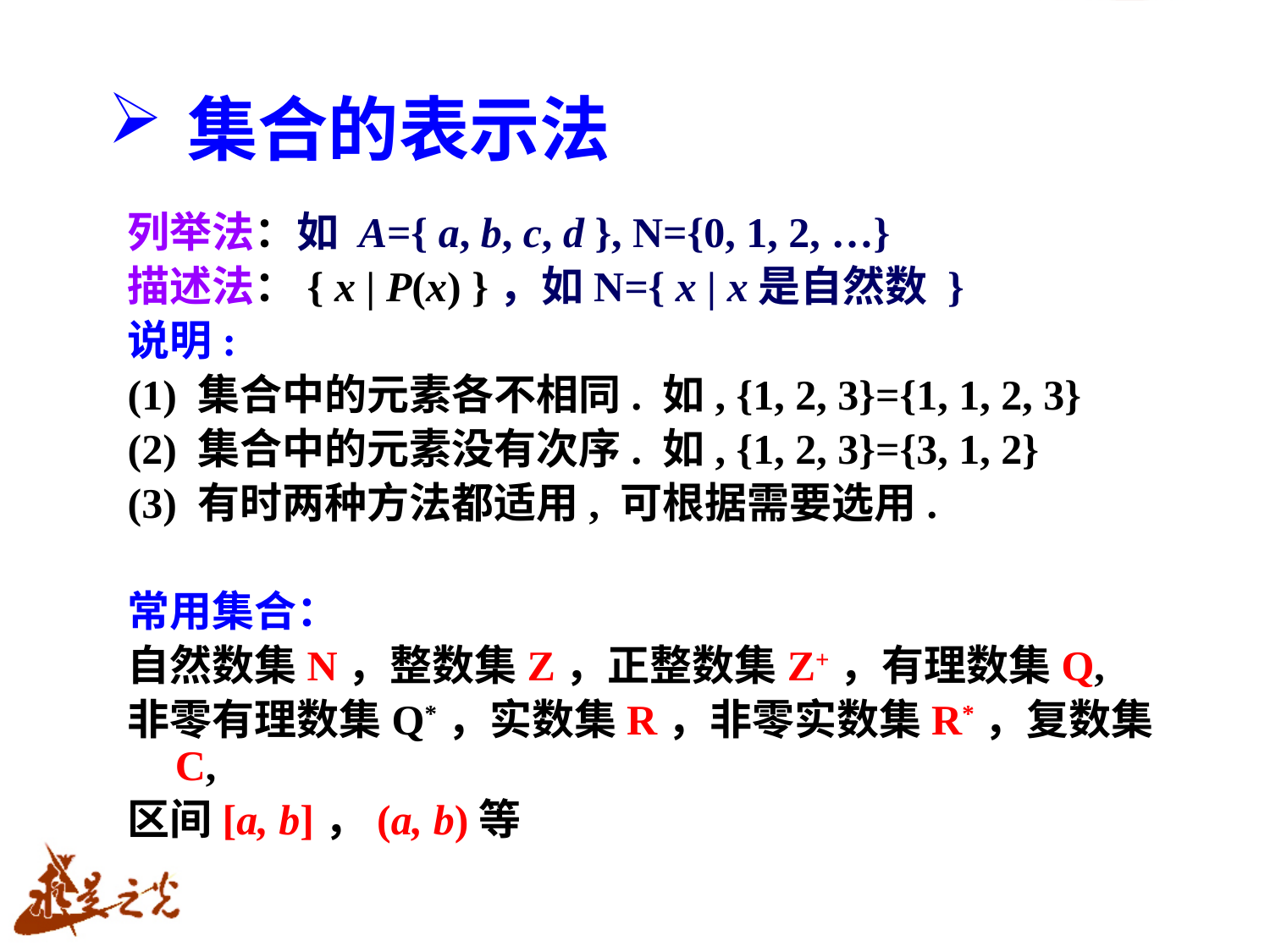

# 集合的表示法
列举法：如 A={ a, b, c, d }, N={0, 1, 2, …}
描述法：{ x | P(x) }，如N={ x | x是自然数 }
说明:
(1) 集合中的元素各不相同. 如, {1, 2, 3}={1, 1, 2, 3}
(2) 集合中的元素没有次序. 如, {1, 2, 3}={3, 1, 2}
(3) 有时两种方法都适用, 可根据需要选用.

常用集合：
自然数集N，整数集Z，正整数集Z+，有理数集Q,
非零有理数集Q*，实数集R，非零实数集R*，复数集C,
区间[a, b]，(a, b)等
11